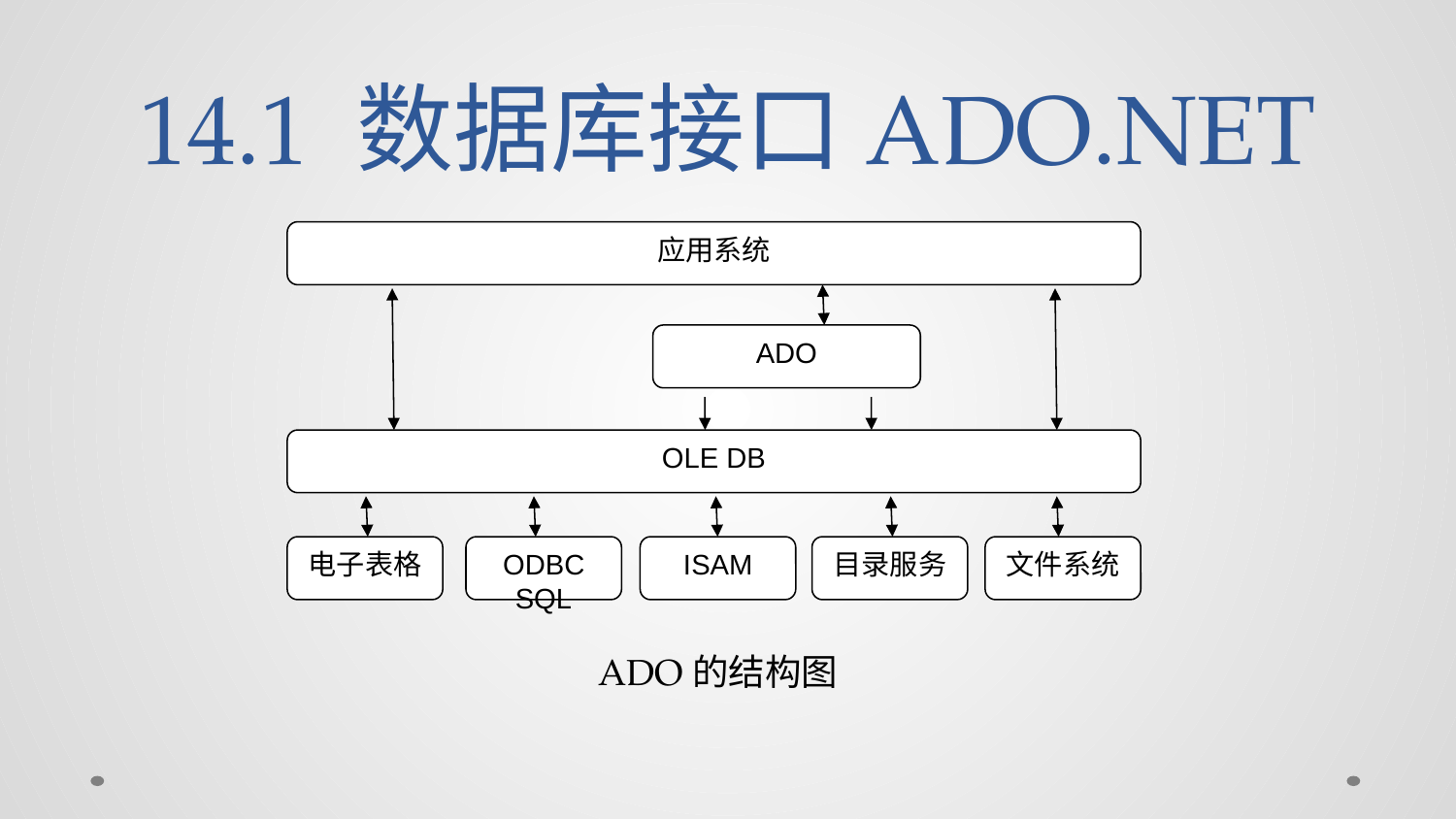

# 14.1 数据库接口ADO.NET

应用系统

ADO

OLE DB

电子表格
ODBC SQL
ISAM
目录服务
文件系统
ADO的结构图